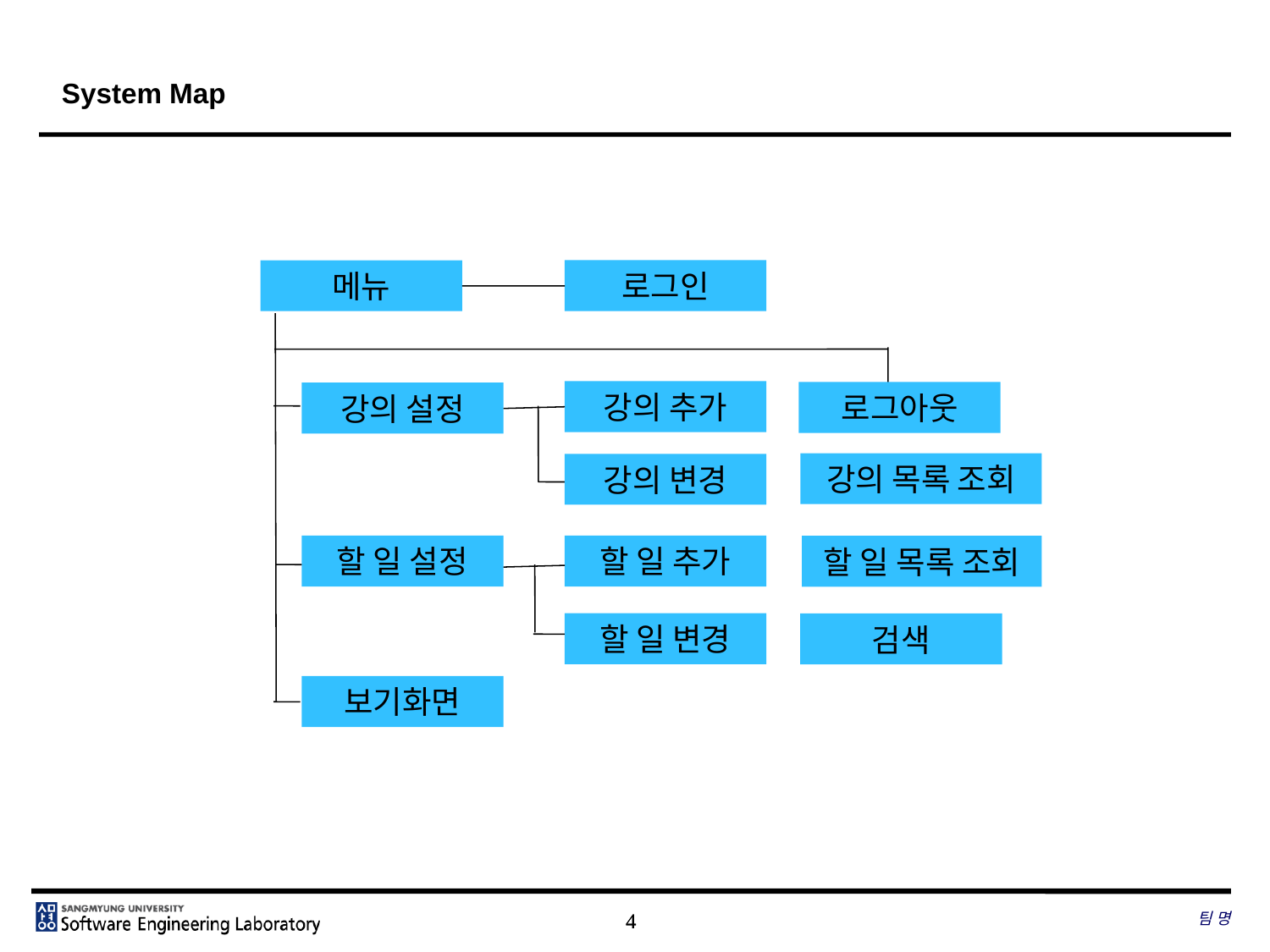

# System Map
로그인
메뉴
강의 추가
로그아웃
강의 설정
강의 목록 조회
강의 변경
할 일 설정
할 일 추가
할 일 목록 조회
할 일 변경
검색
보기화면
팀 명